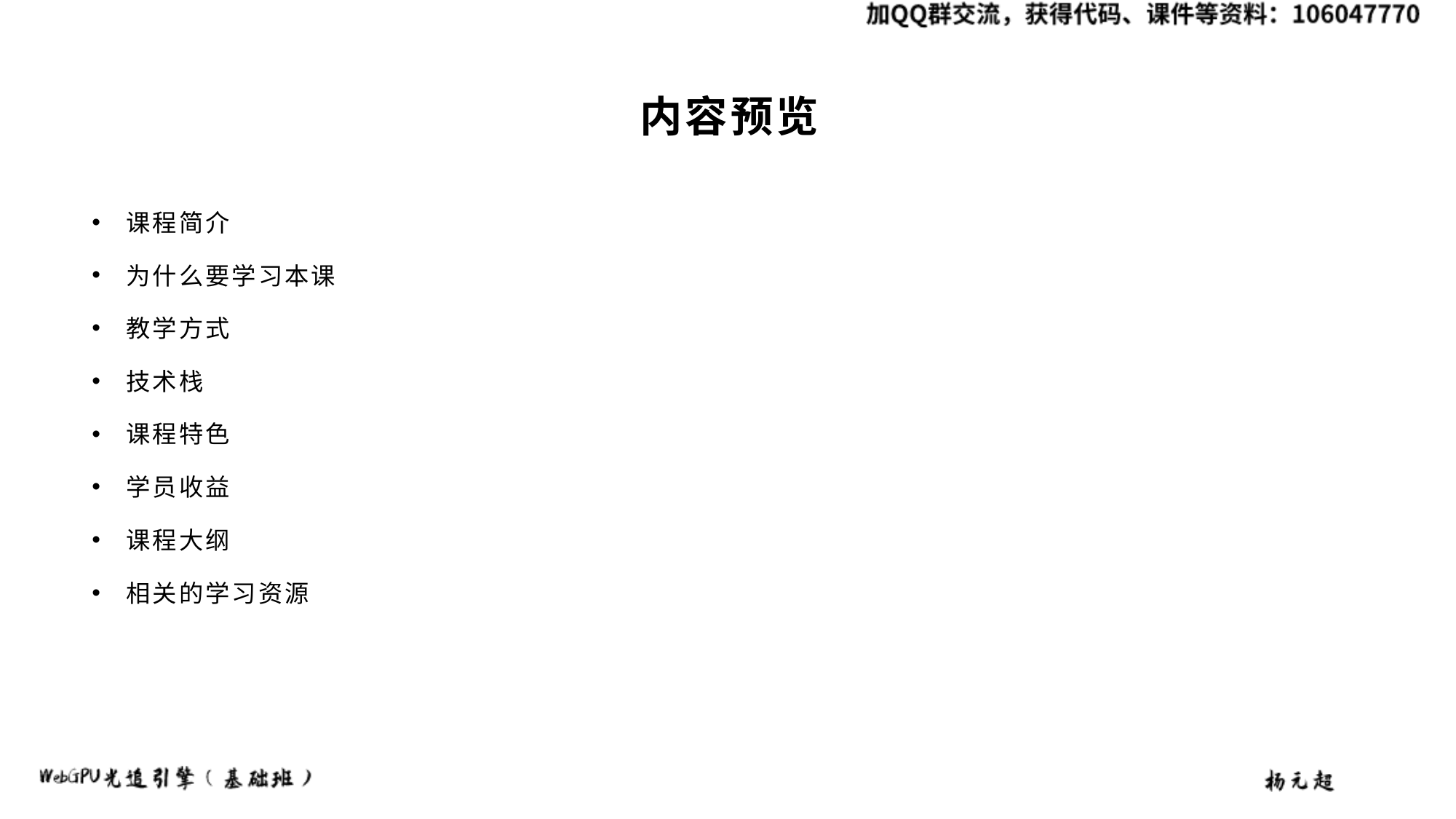

# 内容预览
课程简介
为什么要学习本课
教学方式
技术栈
课程特色
学员收益
课程大纲
相关的学习资源